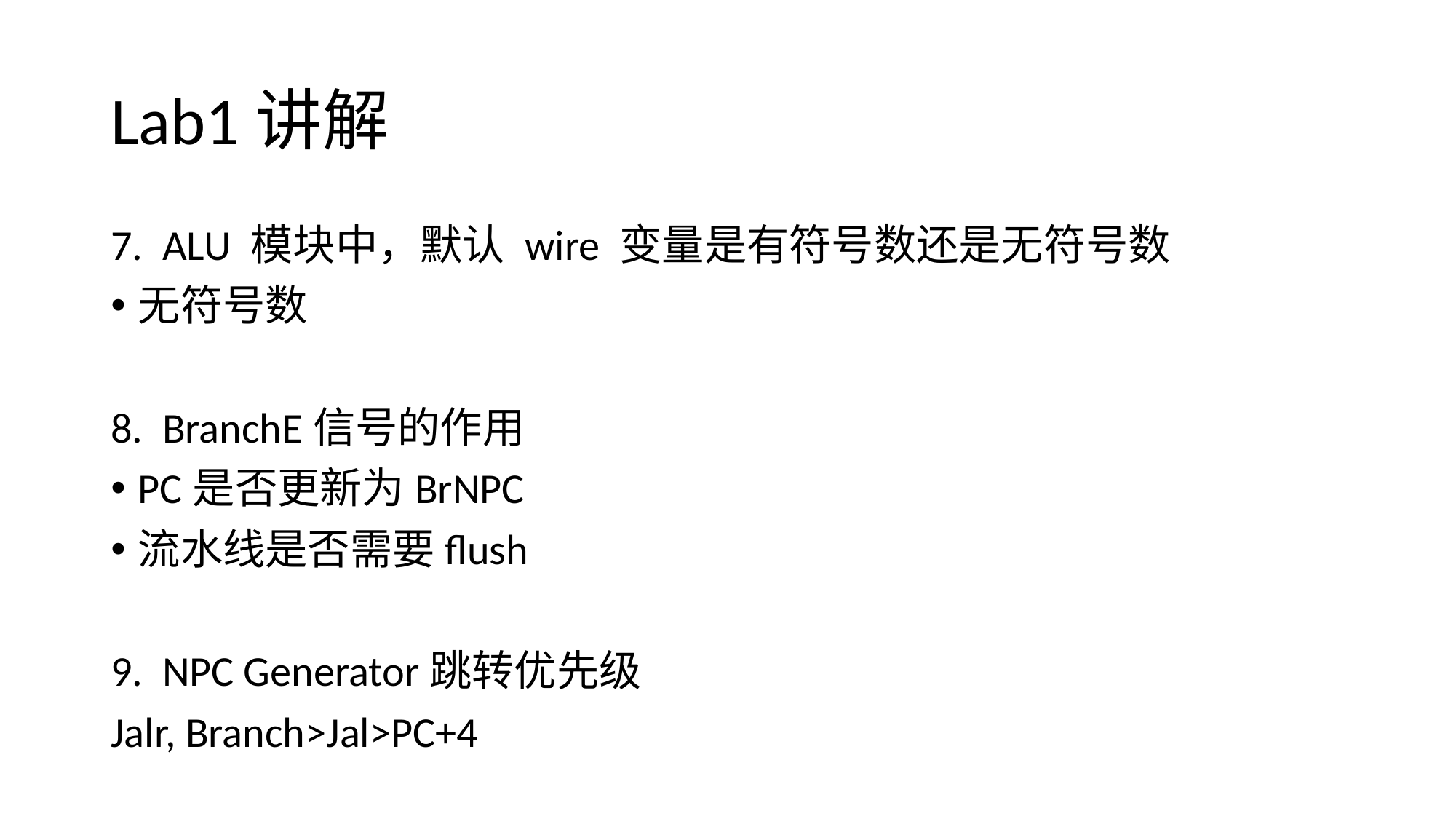

# Lab1讲解
7.  ALU 模块中，默认 wire 变量是有符号数还是无符号数
无符号数

8.  BranchE信号的作用
PC是否更新为BrNPC
流水线是否需要flush

9.  NPC Generator跳转优先级
Jalr, Branch>Jal>PC+4